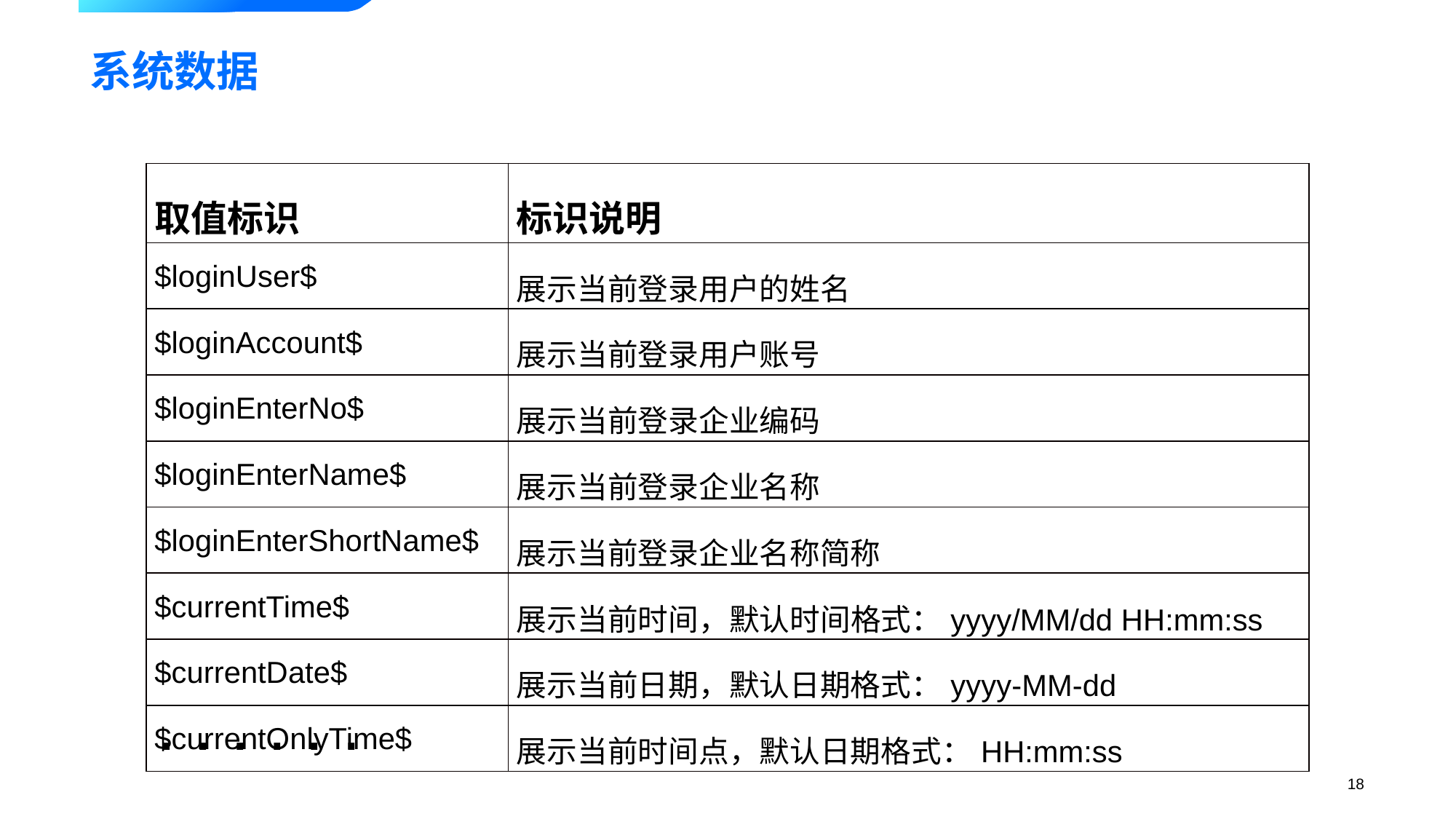

系统数据
| 取值标识 | 标识说明 |
| --- | --- |
| $loginUser$ | 展示当前登录用户的姓名 |
| $loginAccount$ | 展示当前登录用户账号 |
| $loginEnterNo$ | 展示当前登录企业编码 |
| $loginEnterName$ | 展示当前登录企业名称 |
| $loginEnterShortName$ | 展示当前登录企业名称简称 |
| $currentTime$ | 展示当前时间，默认时间格式：yyyy/MM/dd HH:mm:ss |
| $currentDate$ | 展示当前日期，默认日期格式：yyyy-MM-dd |
| $currentOnlyTime$ | 展示当前时间点，默认日期格式：HH:mm:ss |
. . . . . .
18